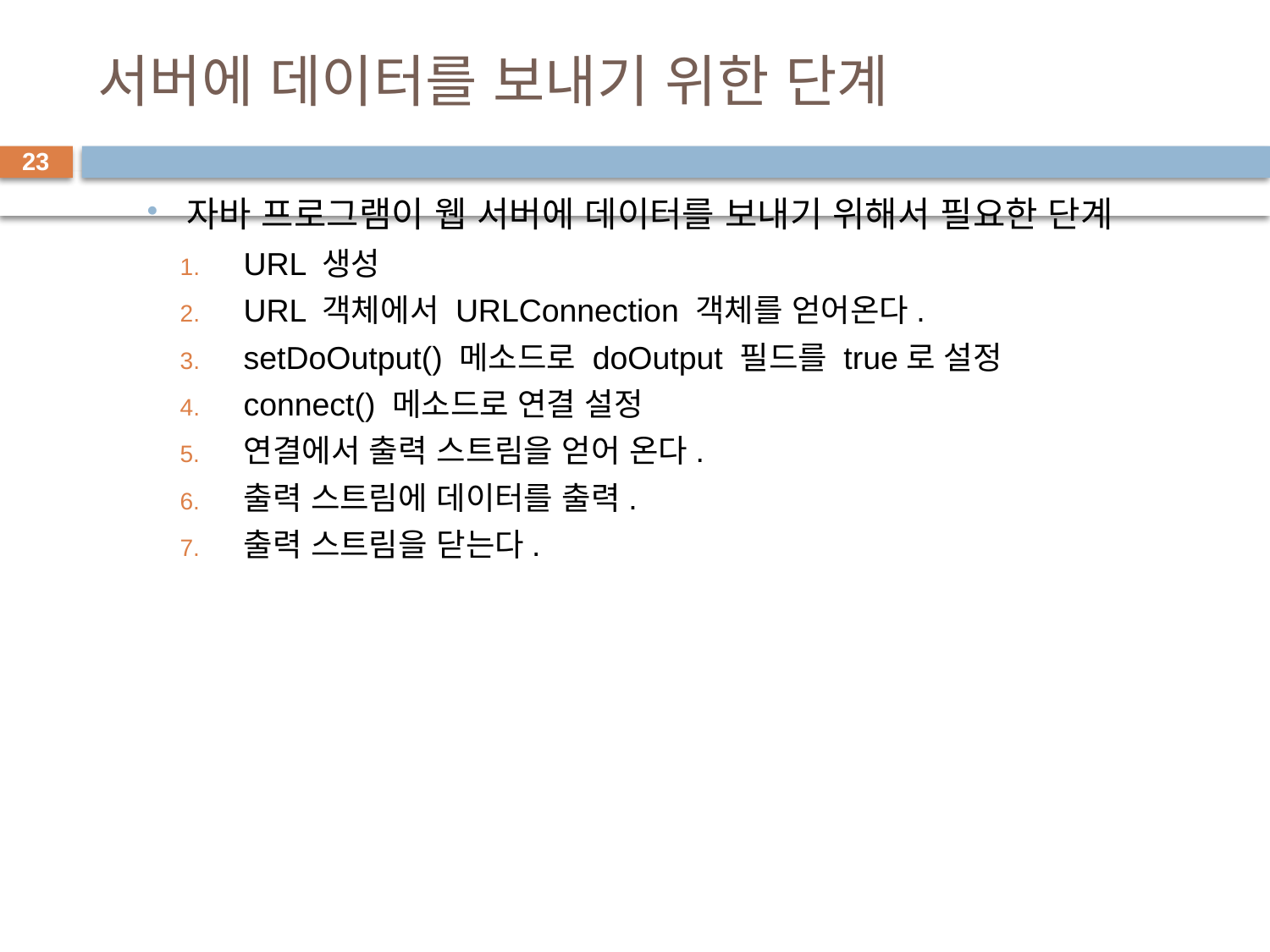

# 서버에 데이터를 보내기 위한 단계
23
자바 프로그램이 웹 서버에 데이터를 보내기 위해서 필요한 단계
URL 생성
URL 객체에서 URLConnection 객체를 얻어온다.
setDoOutput() 메소드로 doOutput 필드를 true로 설정
connect() 메소드로 연결 설정
연결에서 출력 스트림을 얻어 온다.
출력 스트림에 데이터를 출력.
출력 스트림을 닫는다.